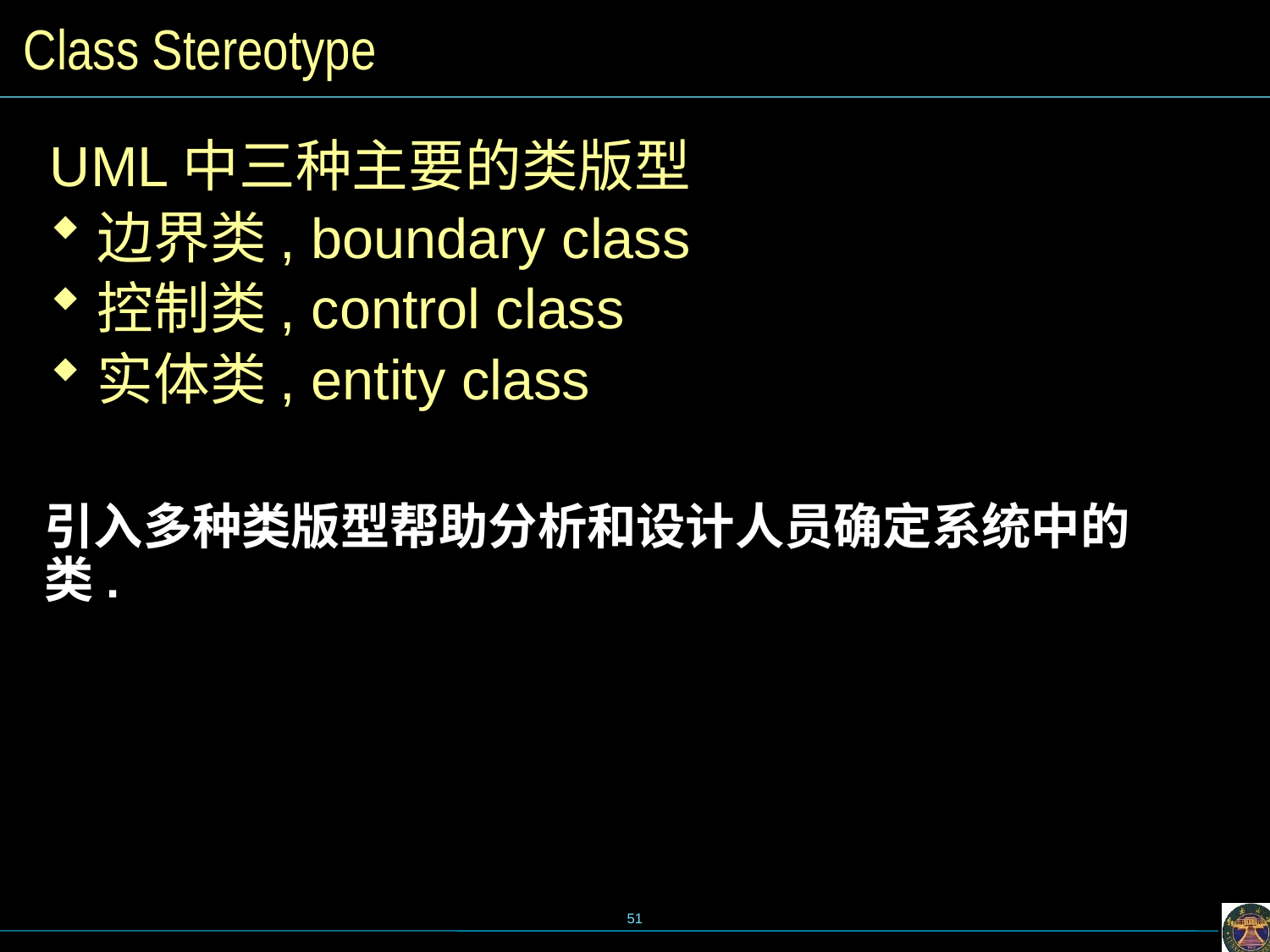

# Class Stereotype
UML中三种主要的类版型
边界类, boundary class
控制类, control class
实体类, entity class
引入多种类版型帮助分析和设计人员确定系统中的类.